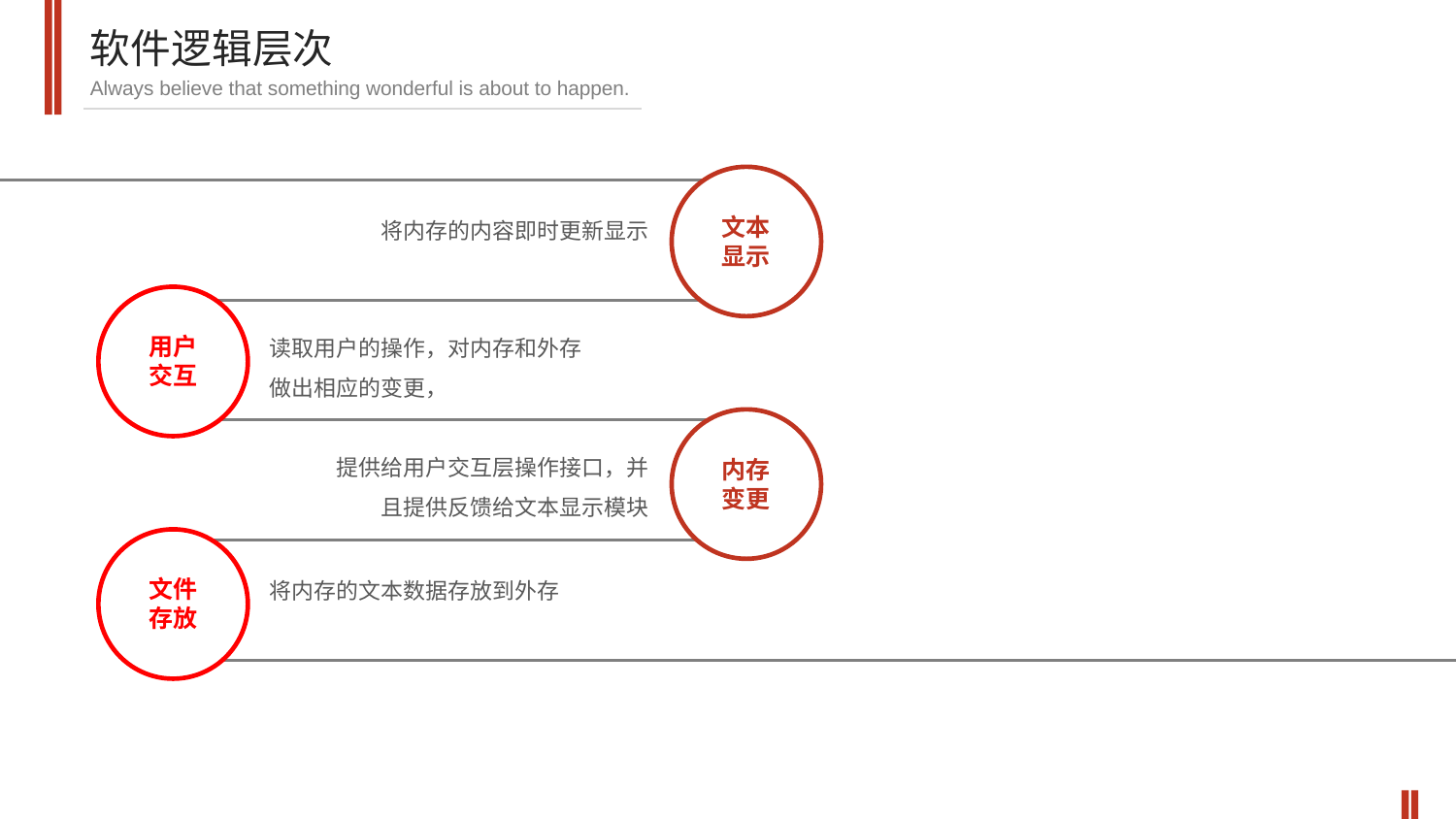

软件逻辑层次
Always believe that something wonderful is about to happen.

将内存的内容即时更新显示
文本
显示

读取用户的操作，对内存和外存做出相应的变更，
用户
交互

提供给用户交互层操作接口，并且提供反馈给文本显示模块
内存
变更

将内存的文本数据存放到外存
文件
存放